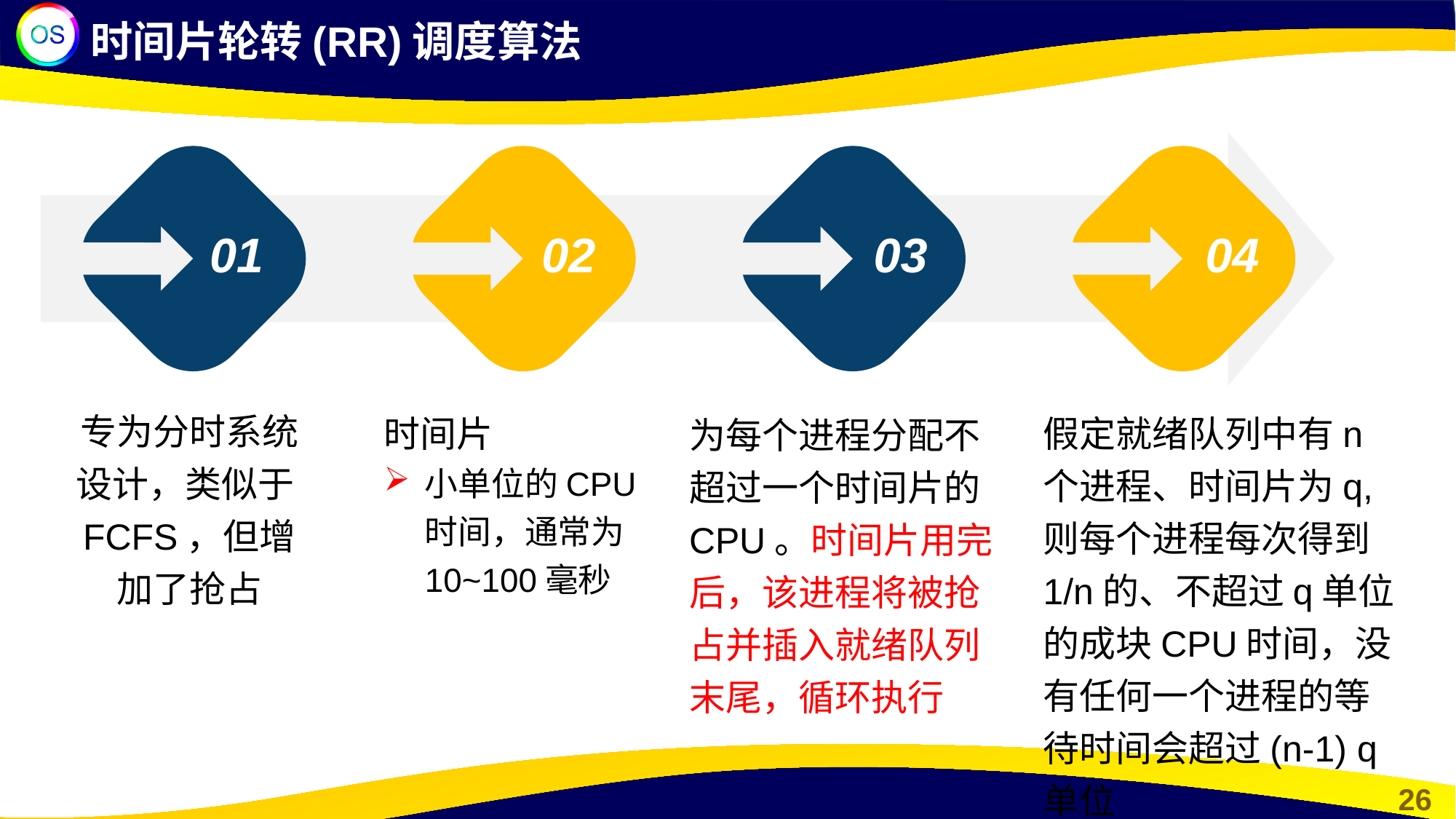

时间片轮转(RR)调度算法

01
02
03
04
专为分时系统设计，类似于FCFS，但增加了抢占
时间片
小单位的CPU时间，通常为10~100毫秒
假定就绪队列中有n个进程、时间片为q, 则每个进程每次得到1/n的、不超过q单位的成块CPU时间，没有任何一个进程的等待时间会超过(n-1) q单位
为每个进程分配不超过一个时间片的CPU。时间片用完后，该进程将被抢占并插入就绪队列末尾，循环执行